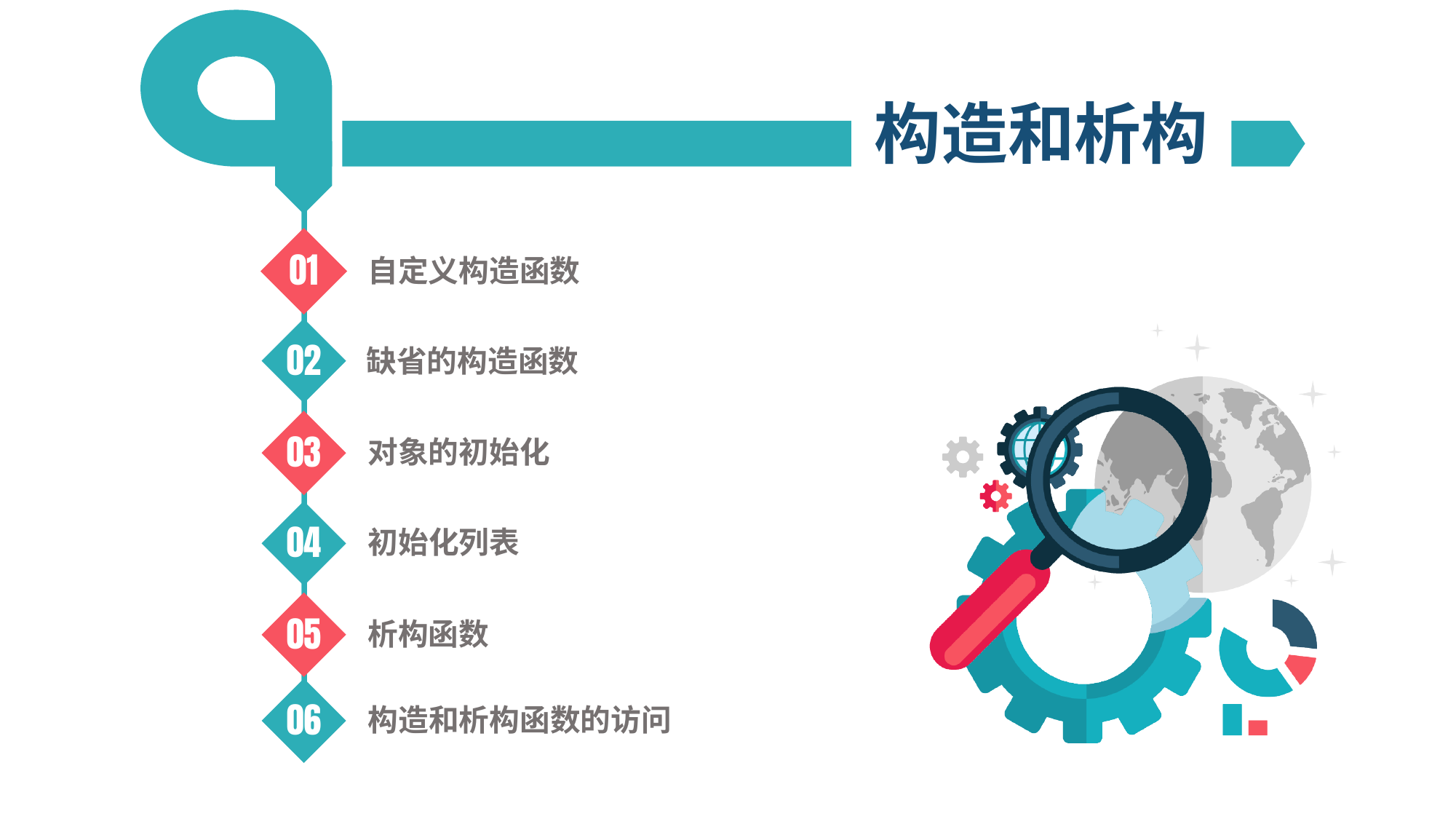

# 构造和析构

01
自定义构造函数
02
缺省的构造函数
03
对象的初始化
04
初始化列表
05
析构函数
06
构造和析构函数的访问